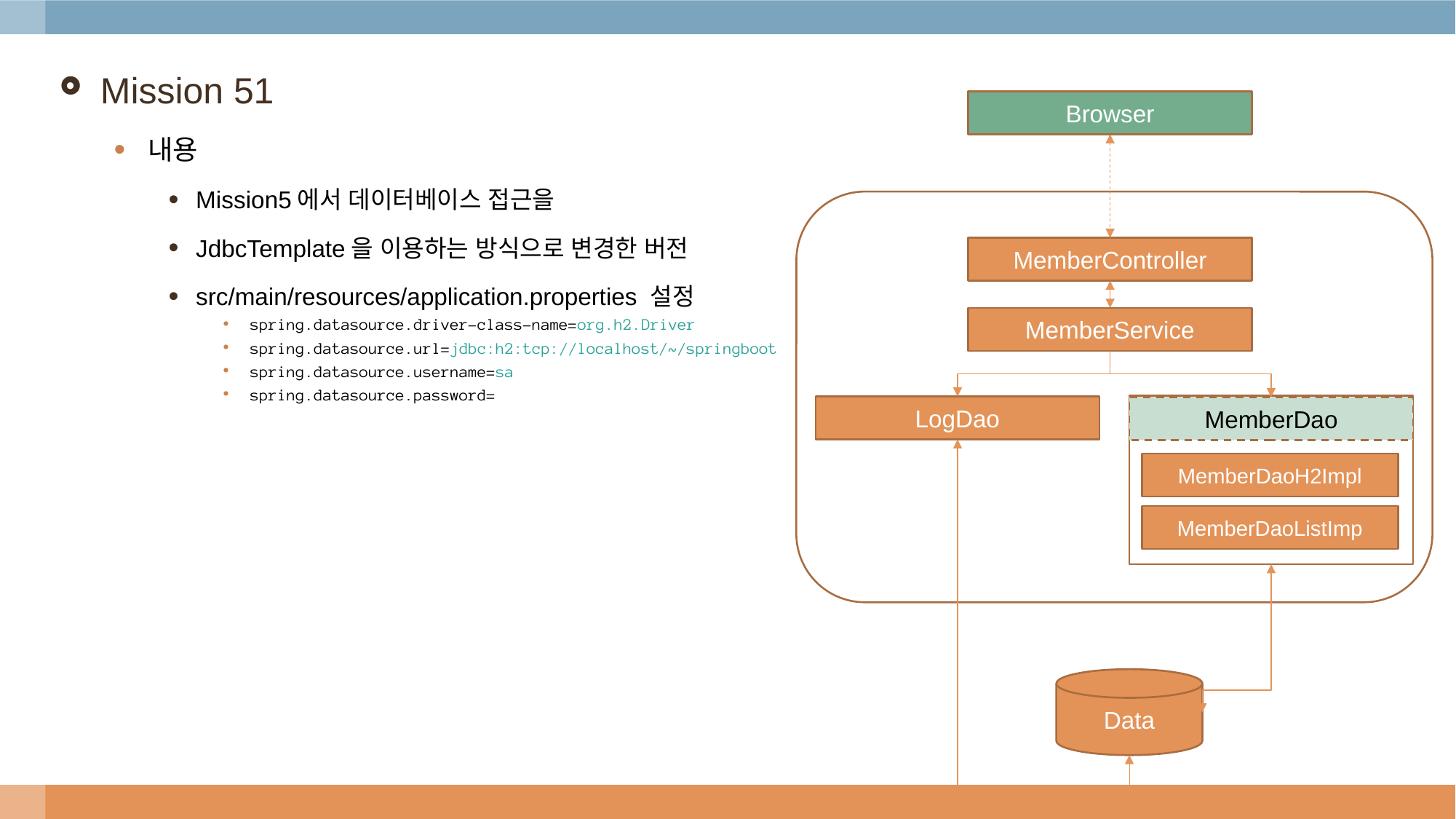

Mission 51
내용
Mission5에서 데이터베이스 접근을
JdbcTemplate을 이용하는 방식으로 변경한 버전
src/main/resources/application.properties 설정
spring.datasource.driver-class-name=org.h2.Driver
spring.datasource.url=jdbc:h2:tcp://localhost/~/springboot
spring.datasource.username=sa
spring.datasource.password=

Browser

MemberController
MemberService

LogDao
MemberDao
MemberDaoH2Impl
MemberDaoListImp
Data